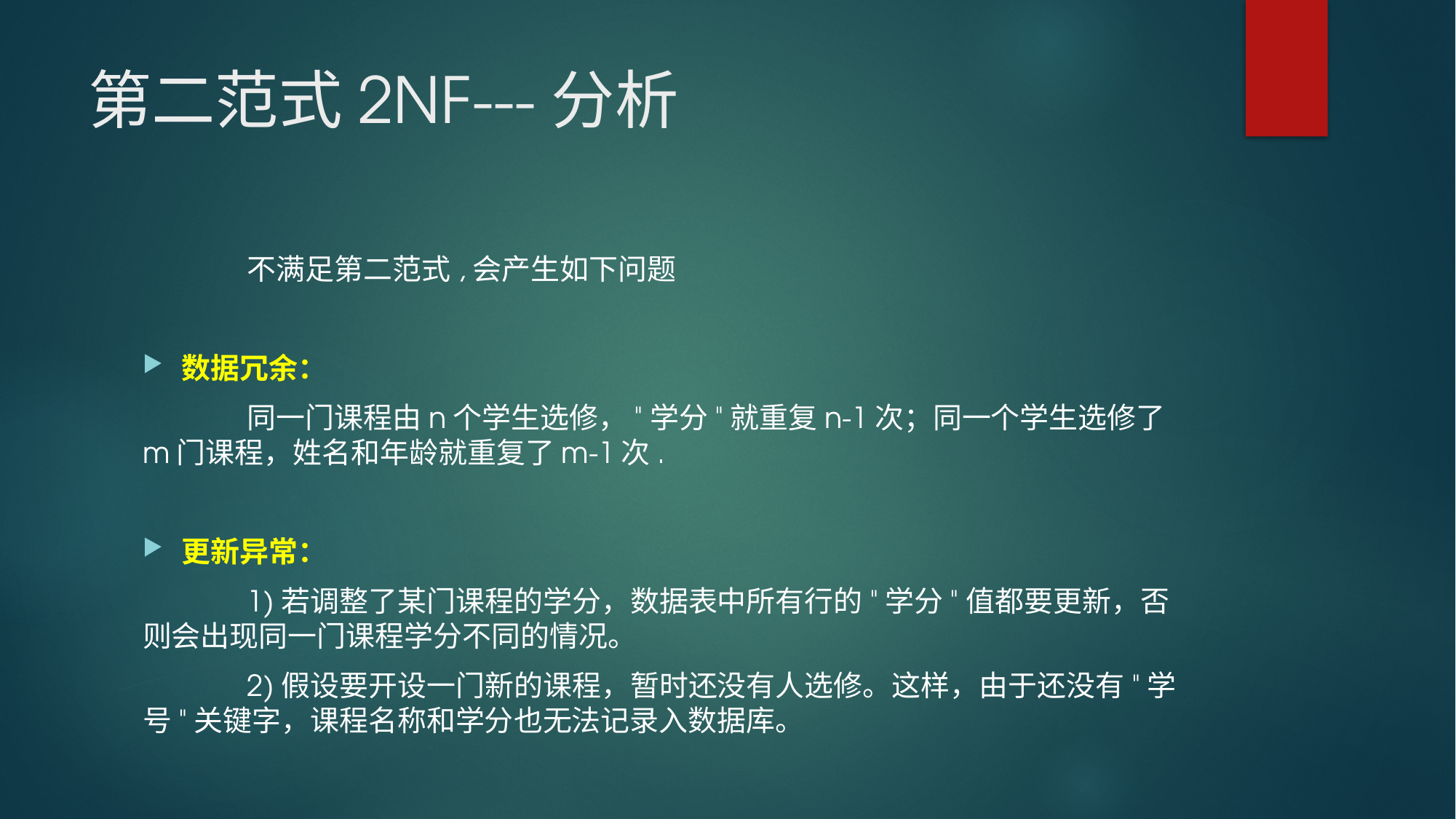

# 第二范式2NF---分析
	不满足第二范式,会产生如下问题

数据冗余：
	同一门课程由n个学生选修，"学分"就重复n-1次；同一个学生选修了m门课程，姓名和年龄就重复了m-1次.

更新异常：
	1)若调整了某门课程的学分，数据表中所有行的"学分"值都要更新，否则会出现同一门课程学分不同的情况。
	2)假设要开设一门新的课程，暂时还没有人选修。这样，由于还没有"学号"关键字，课程名称和学分也无法记录入数据库。